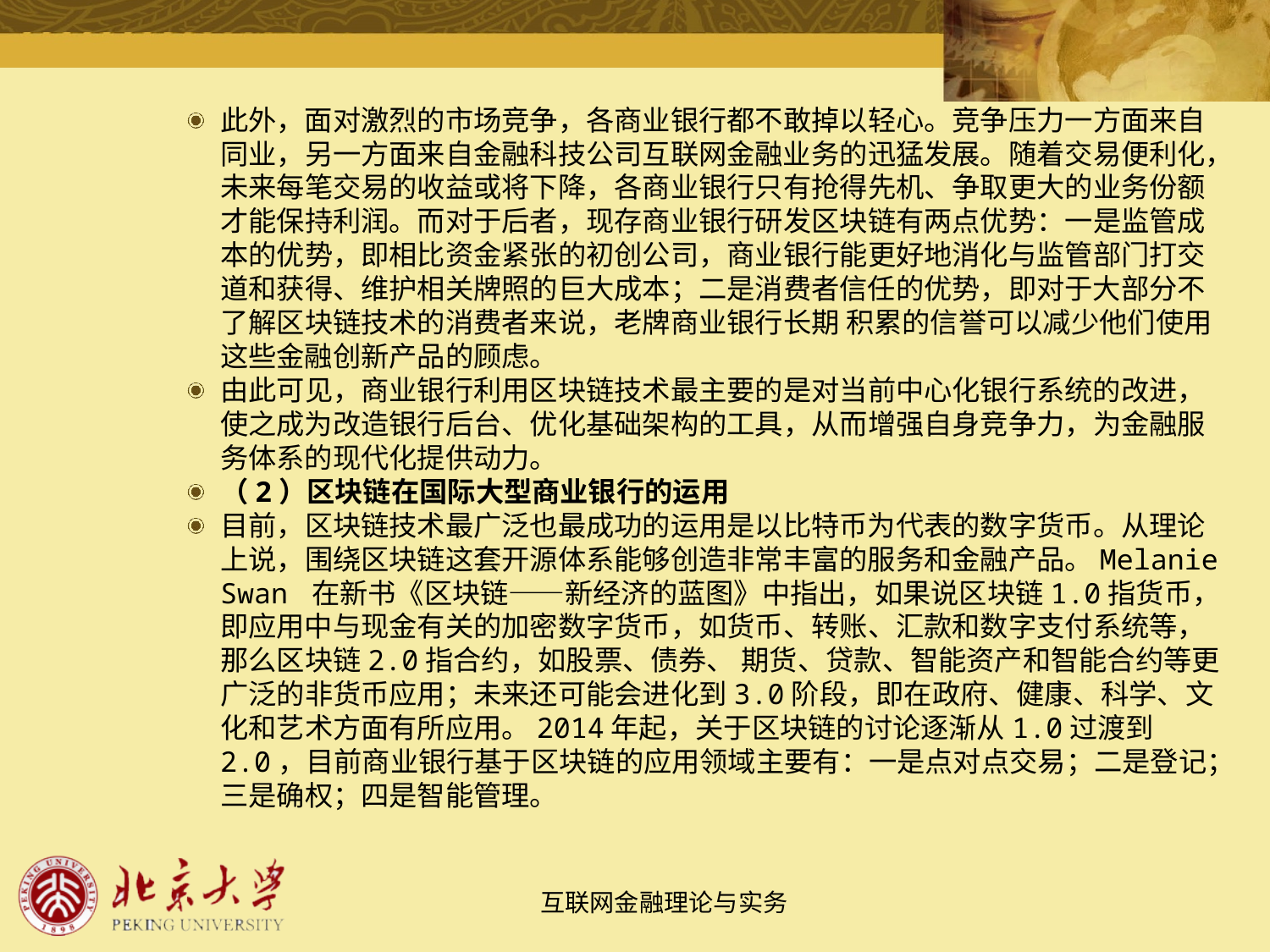

此外，面对激烈的市场竞争，各商业银行都不敢掉以轻心。竞争压力一方面来自同业，另一方面来自金融科技公司互联网金融业务的迅猛发展。随着交易便利化，未来每笔交易的收益或将下降，各商业银行只有抢得先机、争取更大的业务份额才能保持利润。而对于后者，现存商业银行研发区块链有两点优势：一是监管成本的优势，即相比资金紧张的初创公司，商业银行能更好地消化与监管部门打交道和获得、维护相关牌照的巨大成本；二是消费者信任的优势，即对于大部分不了解区块链技术的消费者来说，老牌商业银行长期 积累的信誉可以减少他们使用这些金融创新产品的顾虑。
由此可见，商业银行利用区块链技术最主要的是对当前中心化银行系统的改进，使之成为改造银行后台、优化基础架构的工具，从而增强自身竞争力，为金融服务体系的现代化提供动力。
（2）区块链在国际大型商业银行的运用
目前，区块链技术最广泛也最成功的运用是以比特币为代表的数字货币。从理论上说，围绕区块链这套开源体系能够创造非常丰富的服务和金融产品。Melanie Swan 在新书《区块链——新经济的蓝图》中指出，如果说区块链1.0指货币，即应用中与现金有关的加密数字货币，如货币、转账、汇款和数字支付系统等，那么区块链2.0指合约，如股票、债券、 期货、贷款、智能资产和智能合约等更广泛的非货币应用；未来还可能会进化到3.0阶段，即在政府、健康、科学、文化和艺术方面有所应用。2014年起，关于区块链的讨论逐渐从1.0过渡到2.0，目前商业银行基于区块链的应用领域主要有：一是点对点交易；二是登记；三是确权；四是智能管理。